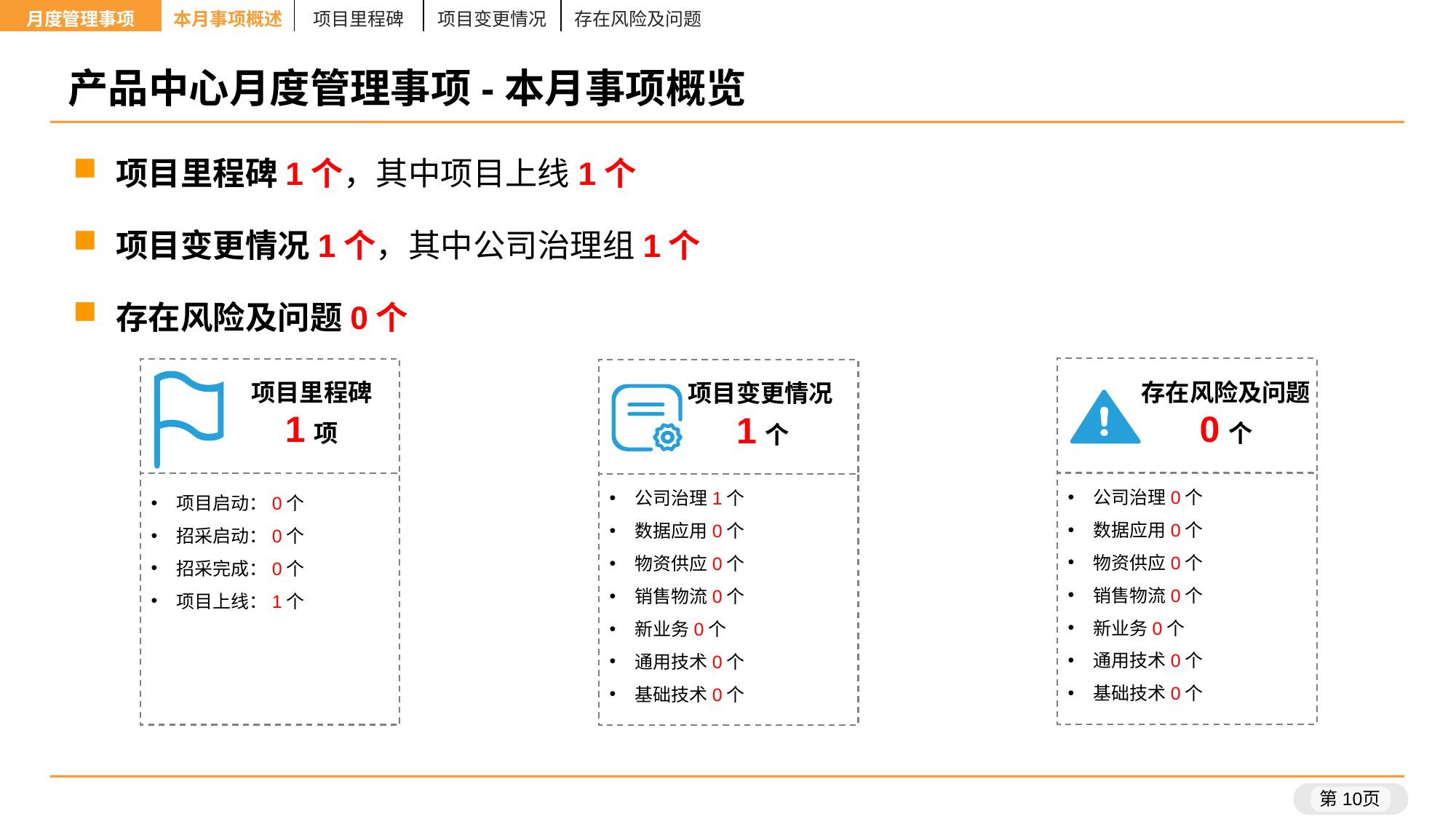

| 月度管理事项 | 本月事项概述 | 项目里程碑 | 项目变更情况 | 存在风险及问题 |  |  |  |  |
| --- | --- | --- | --- | --- | --- | --- | --- | --- |
# 产品中心月度管理事项-本月事项概览
项目里程碑1个，其中项目上线1个
项目变更情况1个，其中公司治理组1个
存在风险及问题0个

存在风险及问题
0个

公司治理0个
数据应用0个
物资供应0个
销售物流0个
新业务0个
通用技术0个
基础技术0个

项目里程碑
1项
项目启动：0个
招采启动：0个
招采完成：0个
项目上线：1个

项目变更情况1个

公司治理1个
数据应用0个
物资供应0个
销售物流0个
新业务0个
通用技术0个
基础技术0个